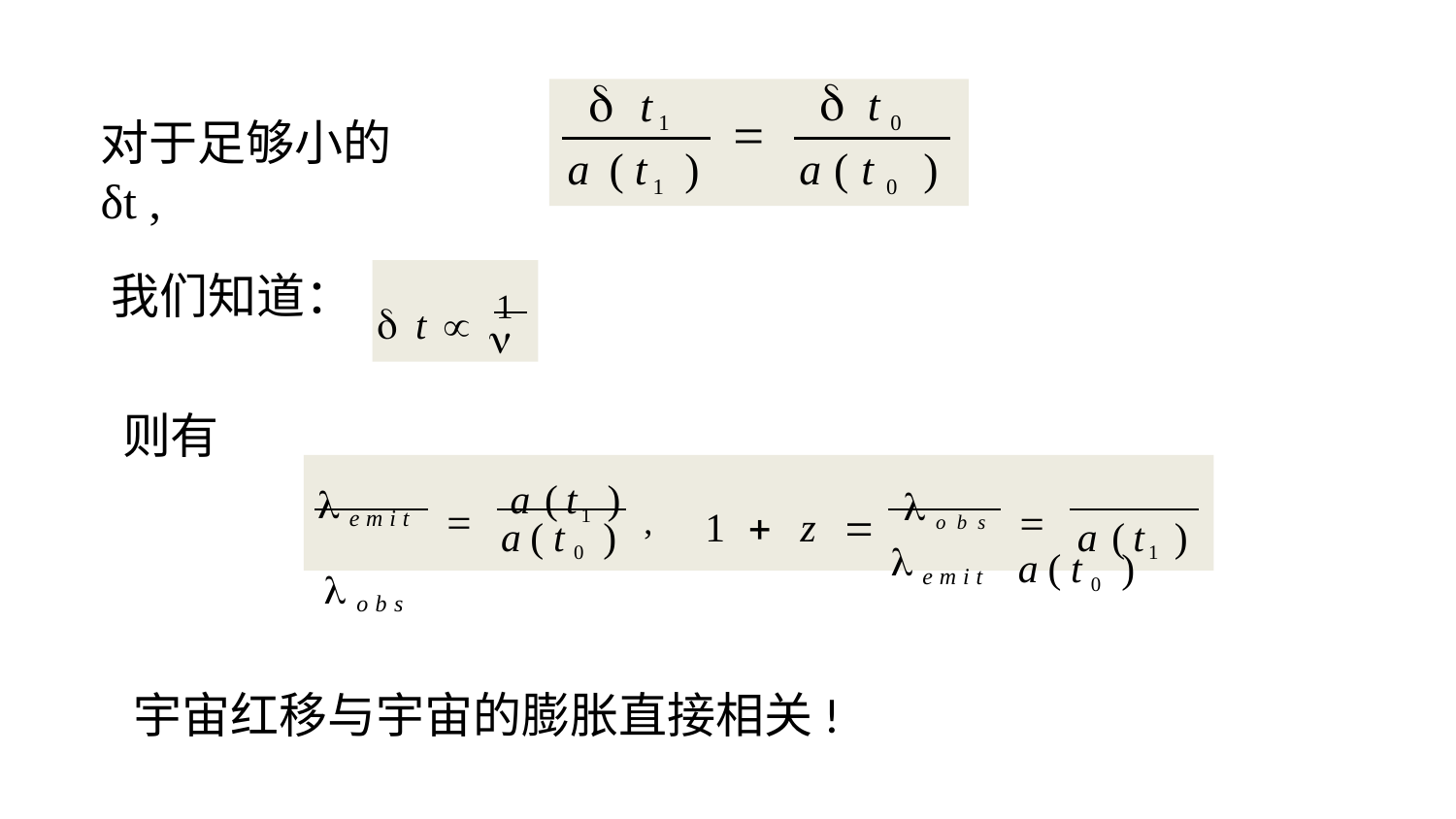

δt0
δ t1

=
对于足够小的 δt ,
a(t1 )
a(t0 )

我们知道：
δ t ∝ 1
ν
则有
= a(t0 )
=	a(t1 ) ,

λemit
λobs
1 + z =	λobs
a(t0 )
a(t1 )
λemit
宇宙红移与宇宙的膨胀直接相关!